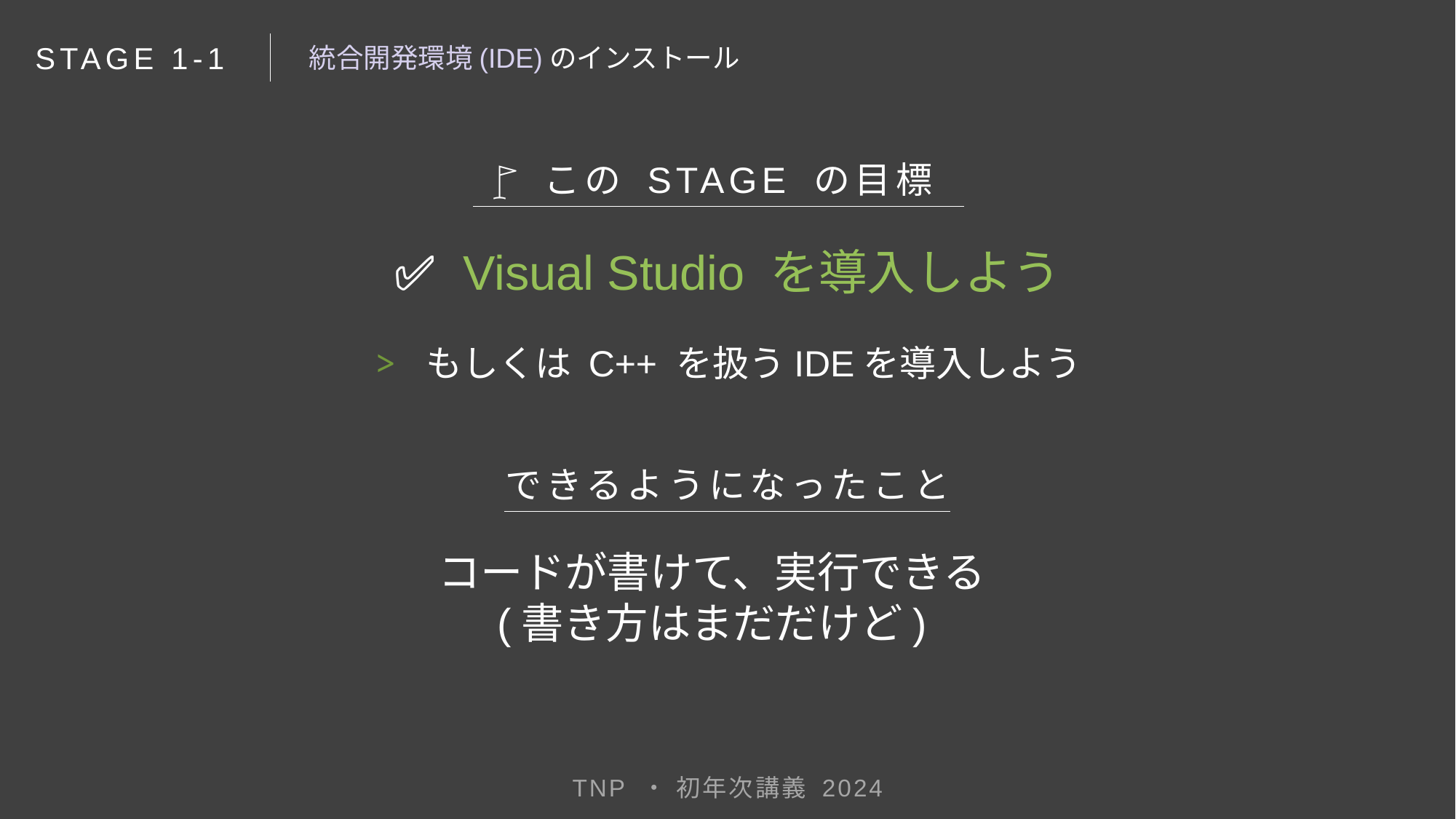

STAGE 1-1
統合開発環境(IDE)のインストール
🚩 この STAGE の目標
✅  Visual Studio を導入しよう
>  もしくは C++ を扱うIDEを導入しよう
できるようになったこと
コードが書けて、実行できる
(書き方はまだだけど)